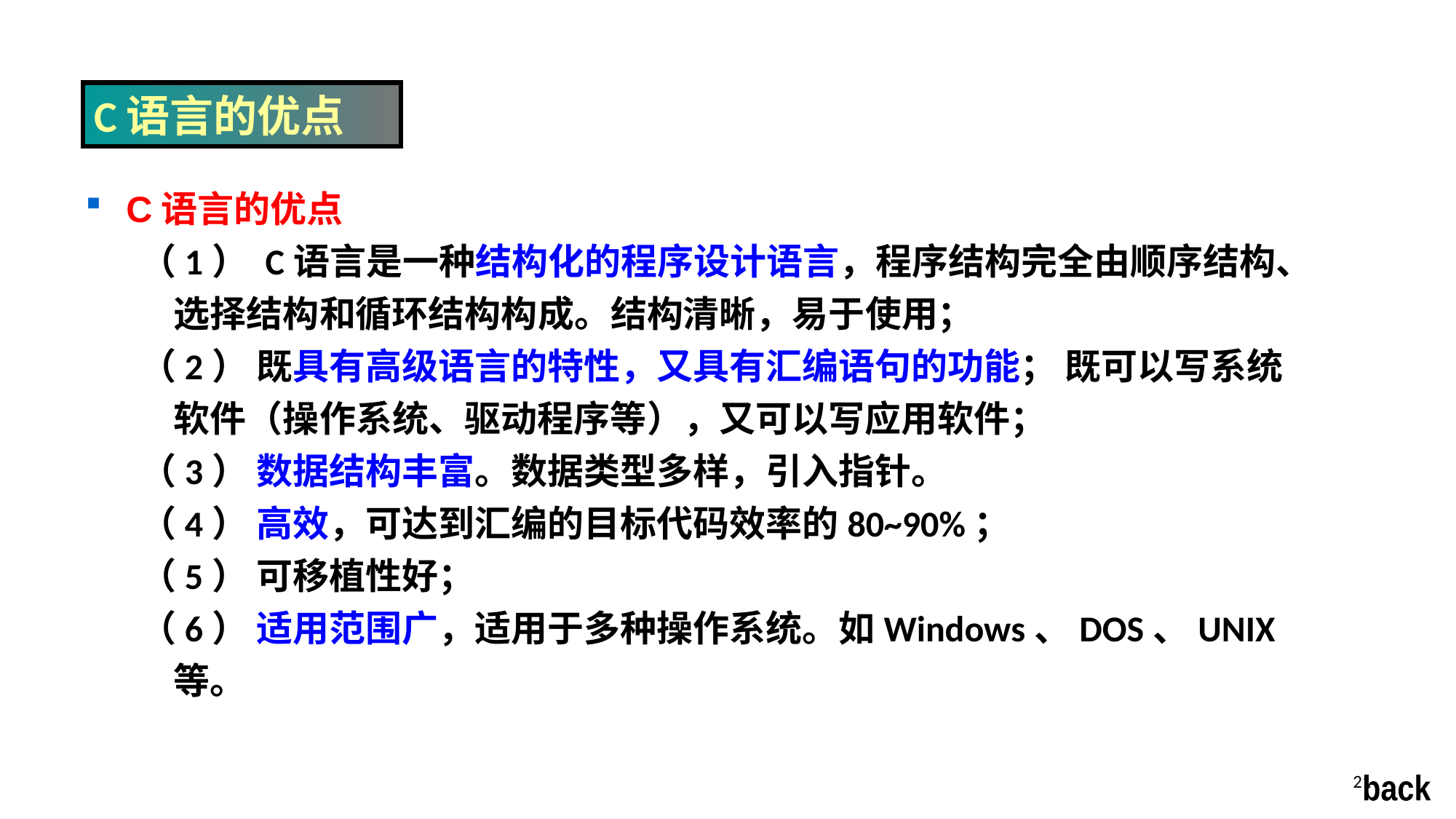

C语言的优点
C语言的优点
（1） C语言是一种结构化的程序设计语言，程序结构完全由顺序结构、选择结构和循环结构构成。结构清晰，易于使用；
（2） 既具有高级语言的特性，又具有汇编语句的功能； 既可以写系统软件（操作系统、驱动程序等），又可以写应用软件；
（3） 数据结构丰富。数据类型多样，引入指针。
（4） 高效，可达到汇编的目标代码效率的80~90%；
（5） 可移植性好；
（6） 适用范围广，适用于多种操作系统。如Windows、DOS、UNIX等。
21